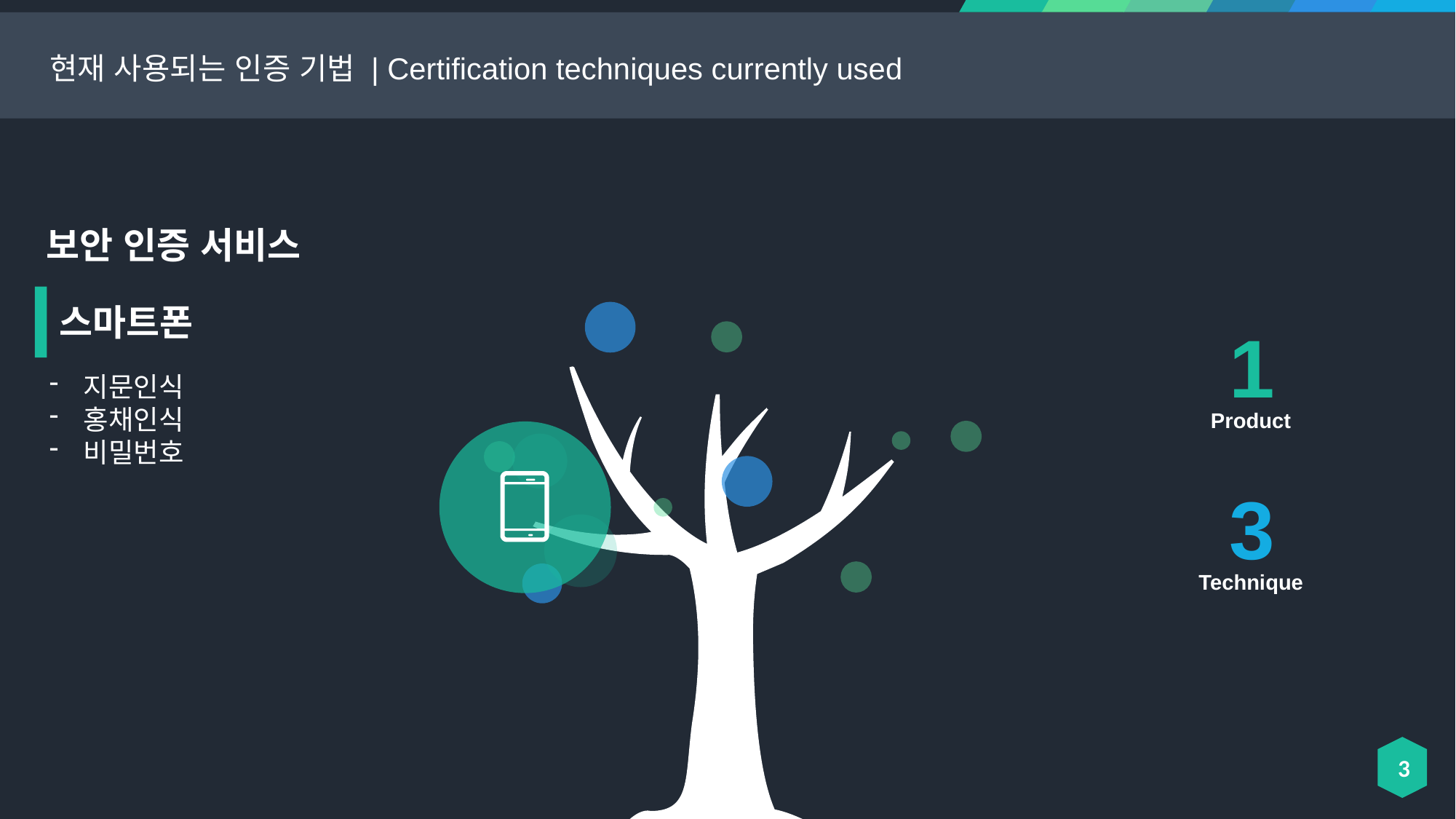

현재 사용되는 인증 기법 | Certification techniques currently used
보안 인증 서비스

스마트폰

1
Product
지문인식
홍채인식
비밀번호
3
Technique